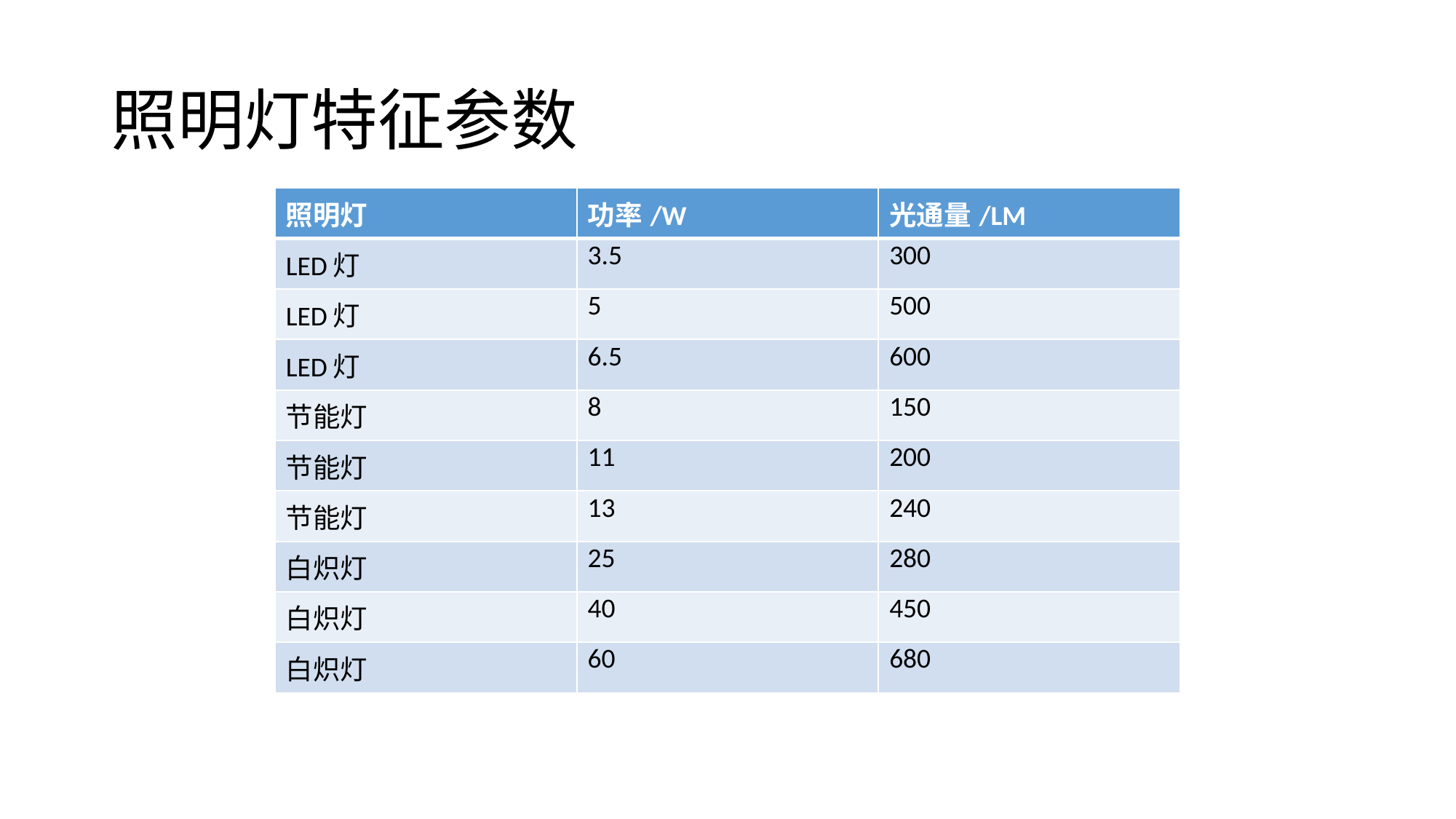

# 照明灯特征参数
| 照明灯 | 功率/W | 光通量/LM |
| --- | --- | --- |
| LED灯 | 3.5 | 300 |
| LED灯 | 5 | 500 |
| LED灯 | 6.5 | 600 |
| 节能灯 | 8 | 150 |
| 节能灯 | 11 | 200 |
| 节能灯 | 13 | 240 |
| 白炽灯 | 25 | 280 |
| 白炽灯 | 40 | 450 |
| 白炽灯 | 60 | 680 |